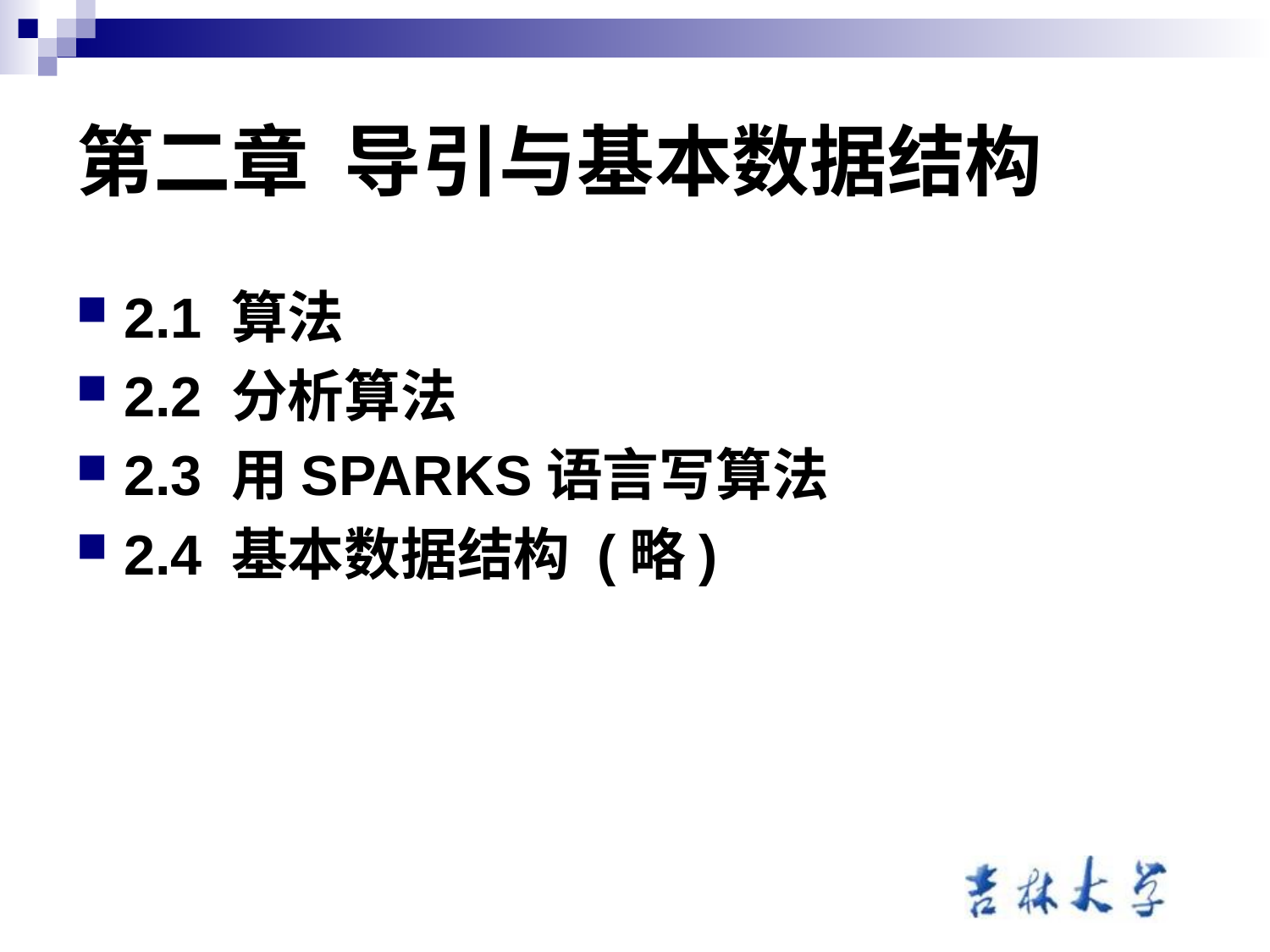

# 第二章  导引与基本数据结构
2.1 算法
2.2 分析算法
2.3 用SPARKS语言写算法
2.4 基本数据结构 (略)